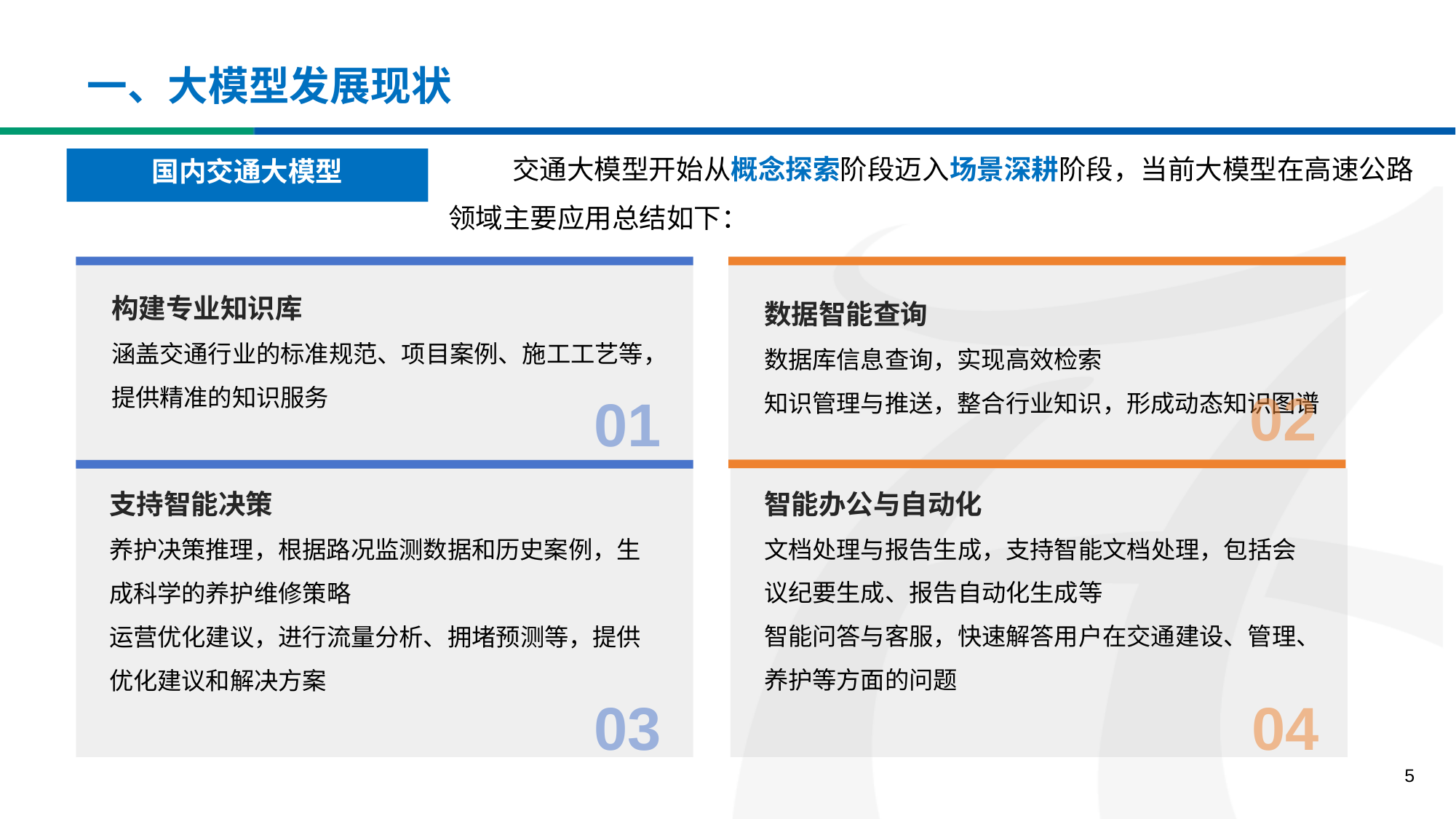

# 一、大模型发展现状
交通大模型开始从概念探索阶段迈入场景深耕阶段，当前大模型在高速公路领域主要应用总结如下：
国内交通大模型

构建专业知识库
涵盖交通行业的标准规范、项目案例、施工工艺等，提供精准的知识服务
数据智能查询
数据库信息查询，实现高效检索
知识管理与推送，整合行业知识，形成动态知识图谱
02
01

智能办公与自动化
文档处理与报告生成，支持智能文档处理，包括会议纪要生成、报告自动化生成等
智能问答与客服，快速解答用户在交通建设、管理、养护等方面的问题
支持智能决策
养护决策推理，根据路况监测数据和历史案例，生成科学的养护维修策略
运营优化建议，进行流量分析、拥堵预测等，提供优化建议和解决方案
03
04
5